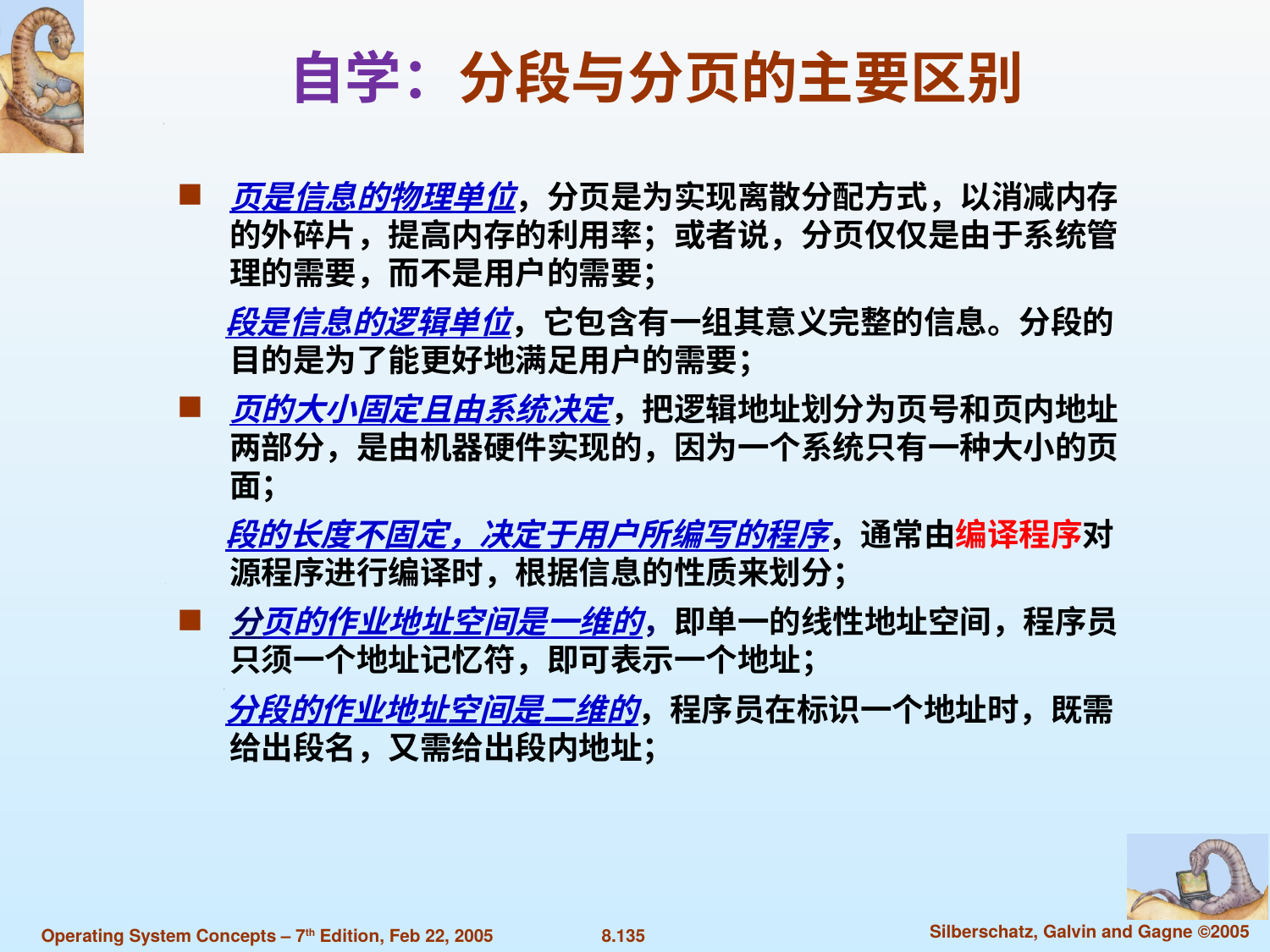

自学：分段与分页的主要区别
页是信息的物理单位，分页是为实现离散分配方式，以消减内存的外碎片，提高内存的利用率；或者说，分页仅仅是由于系统管理的需要，而不是用户的需要；
     段是信息的逻辑单位，它包含有一组其意义完整的信息。分段的目的是为了能更好地满足用户的需要；
页的大小固定且由系统决定，把逻辑地址划分为页号和页内地址两部分，是由机器硬件实现的，因为一个系统只有一种大小的页面；
     段的长度不固定，决定于用户所编写的程序，通常由编译程序对源程序进行编译时，根据信息的性质来划分；
分页的作业地址空间是一维的，即单一的线性地址空间，程序员只须一个地址记忆符，即可表示一个地址；
     分段的作业地址空间是二维的，程序员在标识一个地址时，既需给出段名，又需给出段内地址；